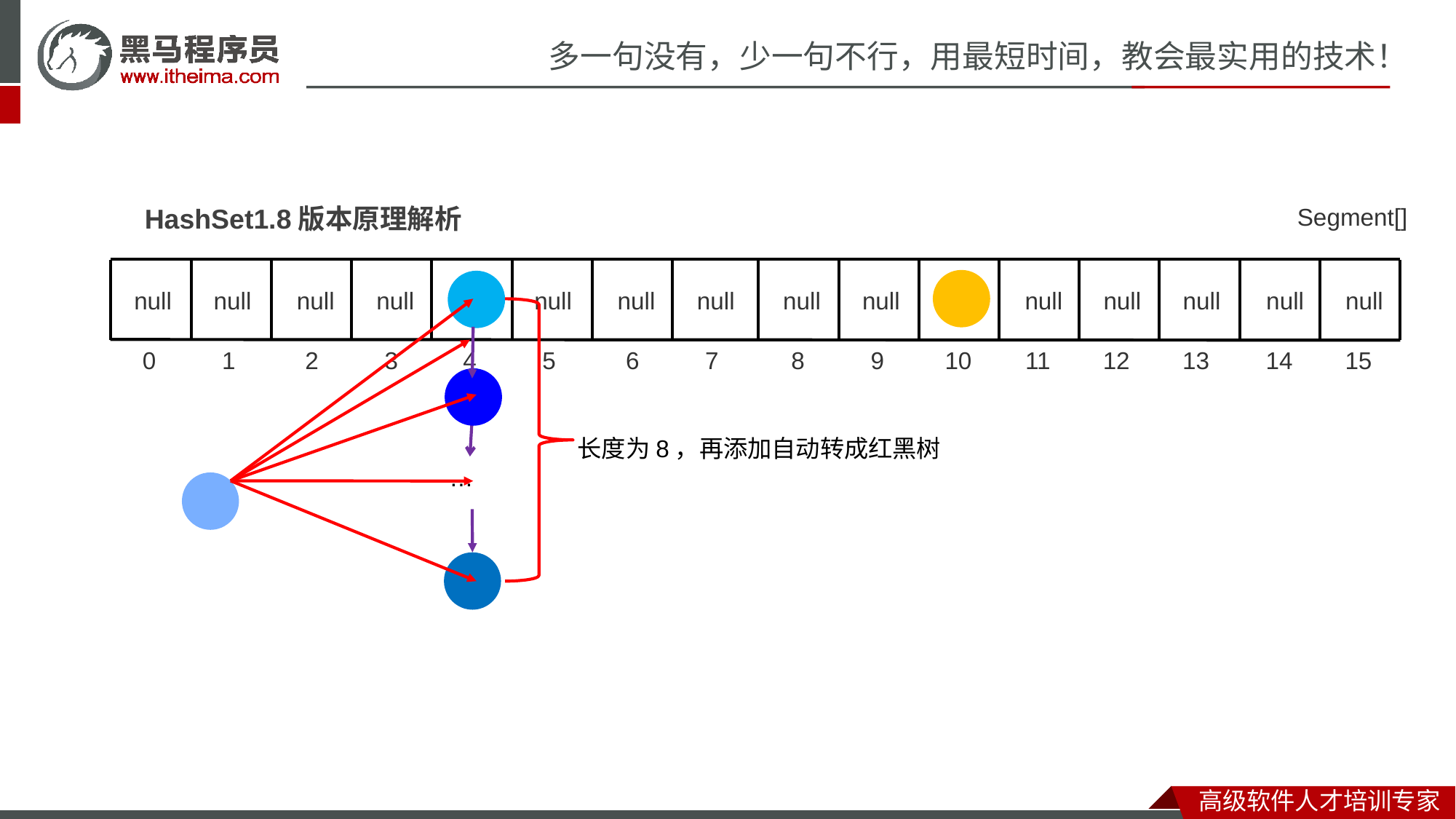

HashSet1.8版本原理解析
Segment[]

null
null
null
null
null
null
null
null
null
null
null
null
null
null

0
1
2
3
4
5
6
7
8
9
10
11
12
13
14
15

长度为8，再添加自动转成红黑树
…